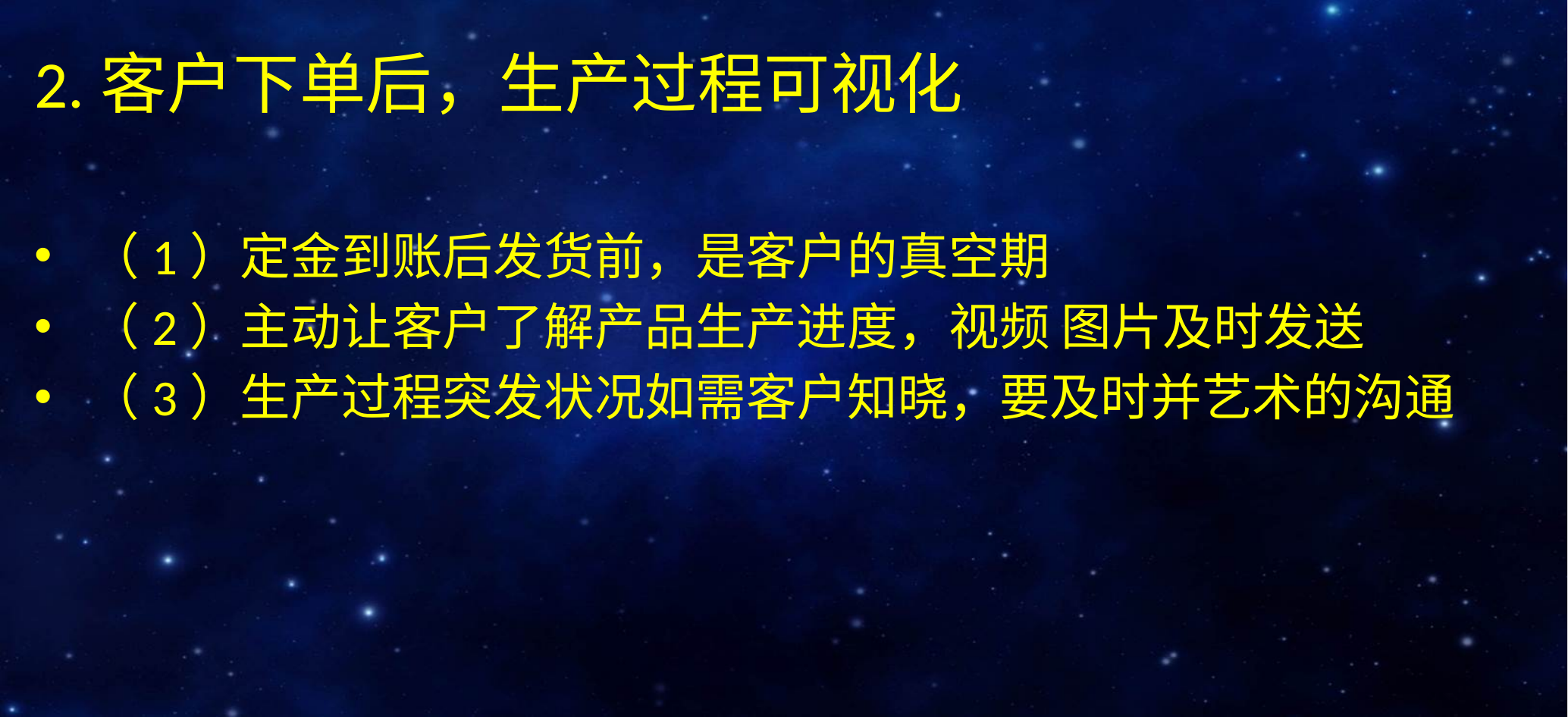

2.客户下单后，生产过程可视化

（1）定金到账后发货前，是客户的真空期
（2）主动让客户了解产品生产进度，视频 图片及时发送
（3）生产过程突发状况如需客户知晓，要及时并艺术的沟通